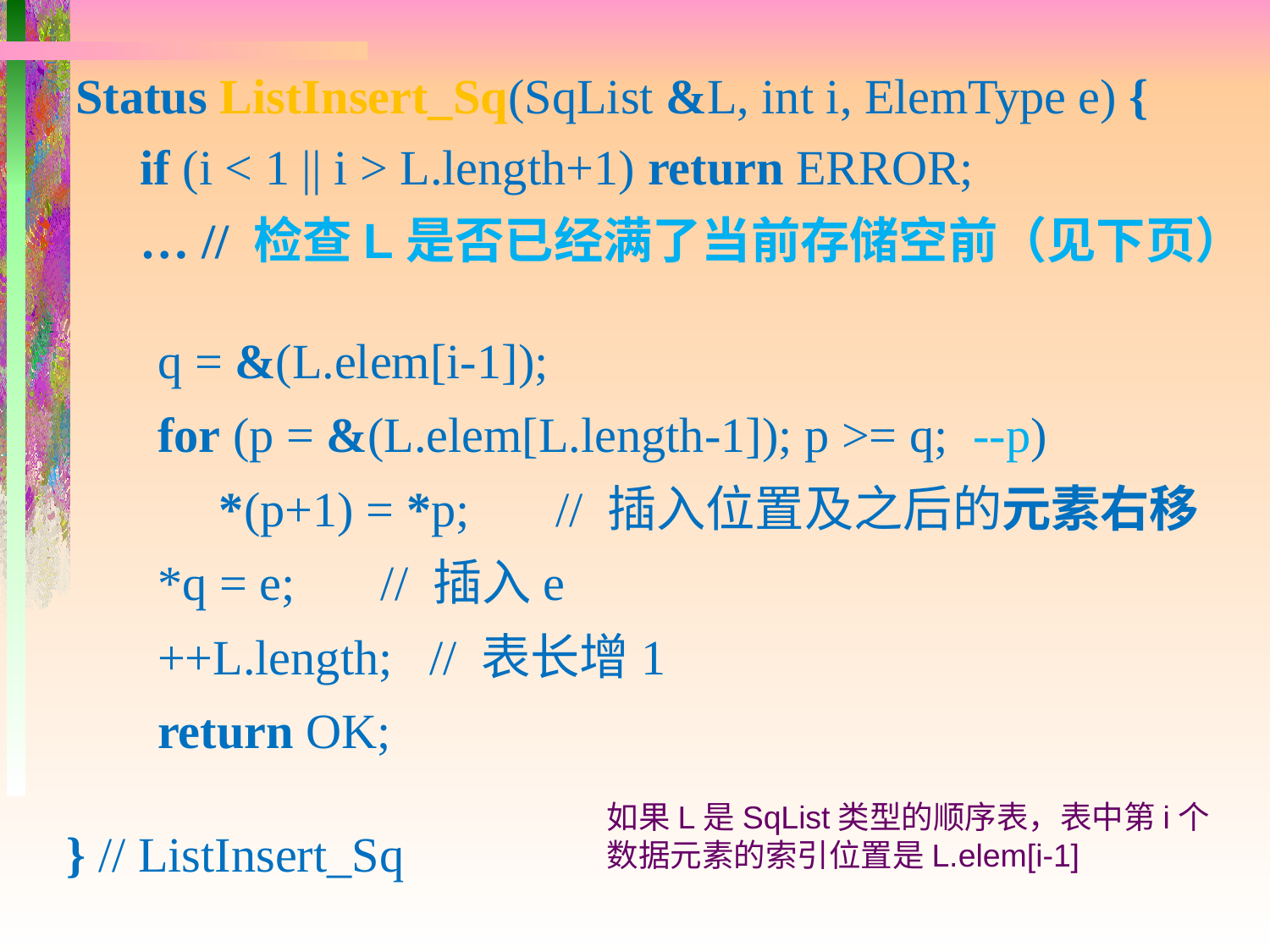

Status ListInsert_Sq(SqList &L, int i, ElemType e) {
      if (i < 1 || i > L.length+1) return ERROR;
      … // 检查L是否已经满了当前存储空前（见下页）

} // ListInsert_Sq
q = &(L.elem[i-1]);
for (p = &(L.elem[L.length-1]); p >= q;  --p)
     *(p+1) = *p;       // 插入位置及之后的元素右移
*q = e;       // 插入e
++L.length;   // 表长增1
return OK;
如果L是SqList类型的顺序表，表中第i个数据元素的索引位置是L.elem[i-1]